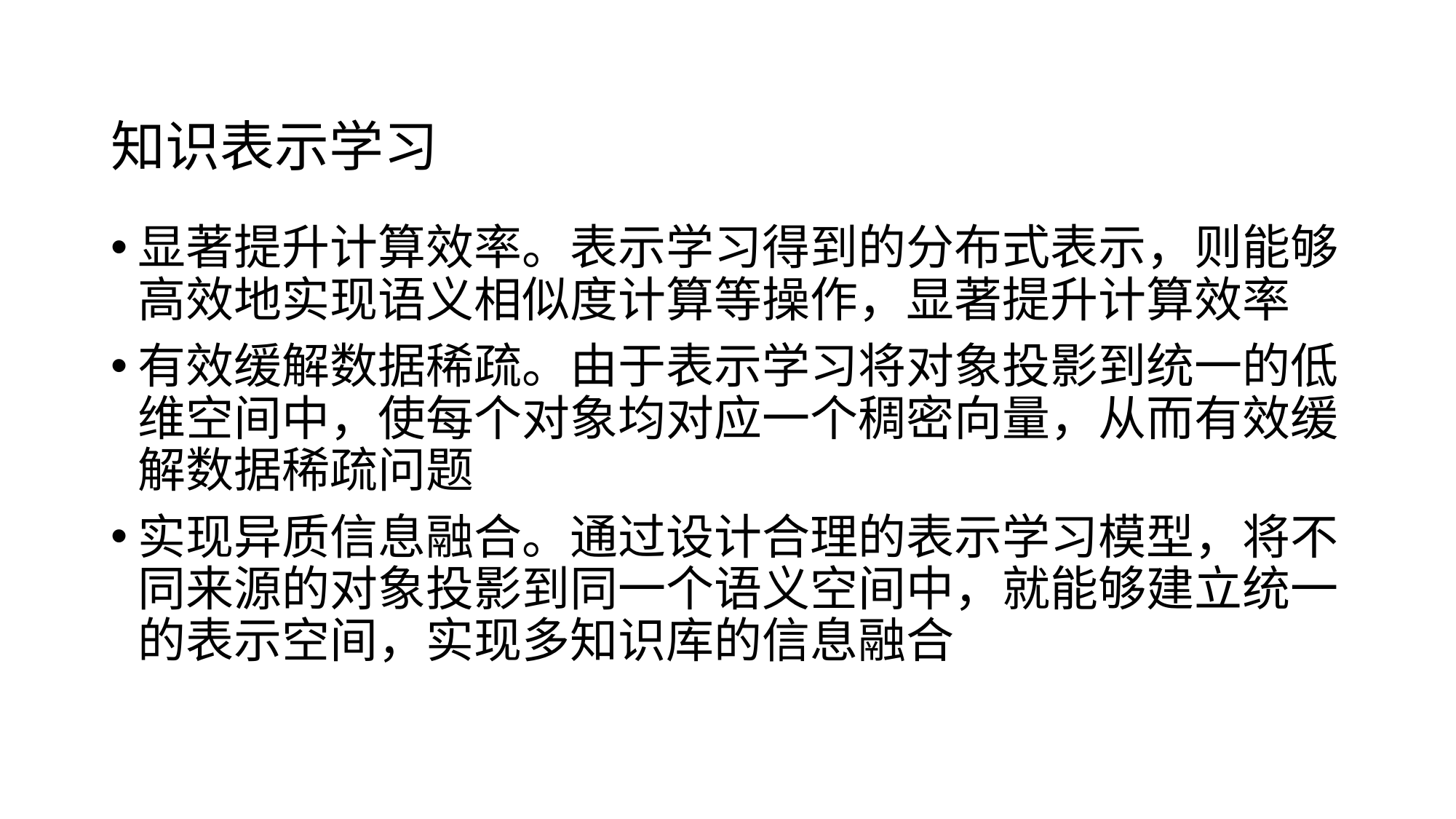

# 知识表示学习
显著提升计算效率。表示学习得到的分布式表示，则能够高效地实现语义相似度计算等操作，显著提升计算效率
有效缓解数据稀疏。由于表示学习将对象投影到统一的低维空间中，使每个对象均对应一个稠密向量，从而有效缓解数据稀疏问题
实现异质信息融合。通过设计合理的表示学习模型，将不同来源的对象投影到同一个语义空间中，就能够建立统一的表示空间，实现多知识库的信息融合